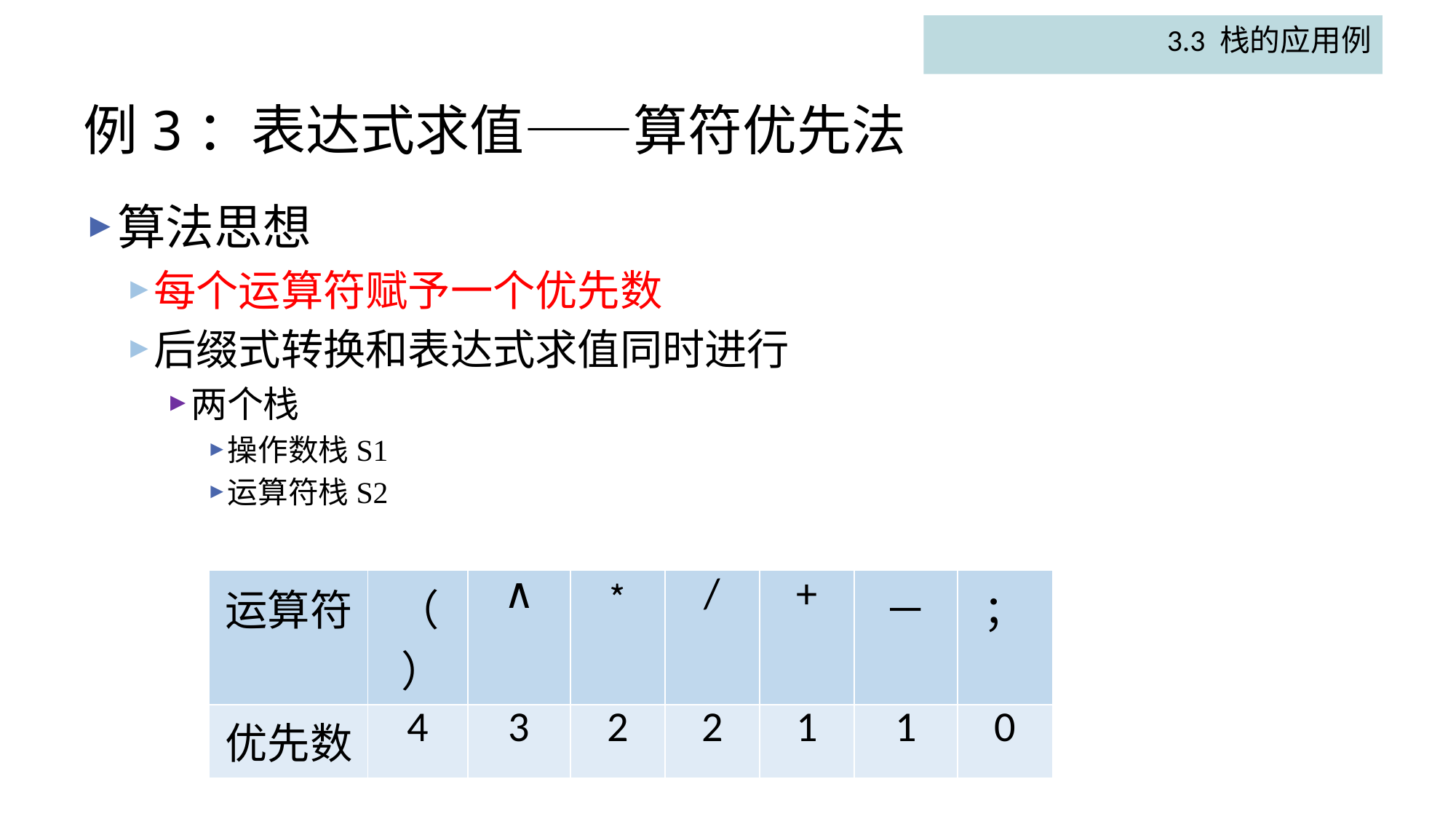

3.3 栈的应用例

# 例3：表达式求值——算符优先法
算法思想
每个运算符赋予一个优先数
后缀式转换和表达式求值同时进行
两个栈
操作数栈S1
运算符栈S2
| 运算符 | （ ） | ∧ | ﹡ | / | + | － | ； |
| --- | --- | --- | --- | --- | --- | --- | --- |
| 优先数 | 4 | 3 | 2 | 2 | 1 | 1 | 0 |